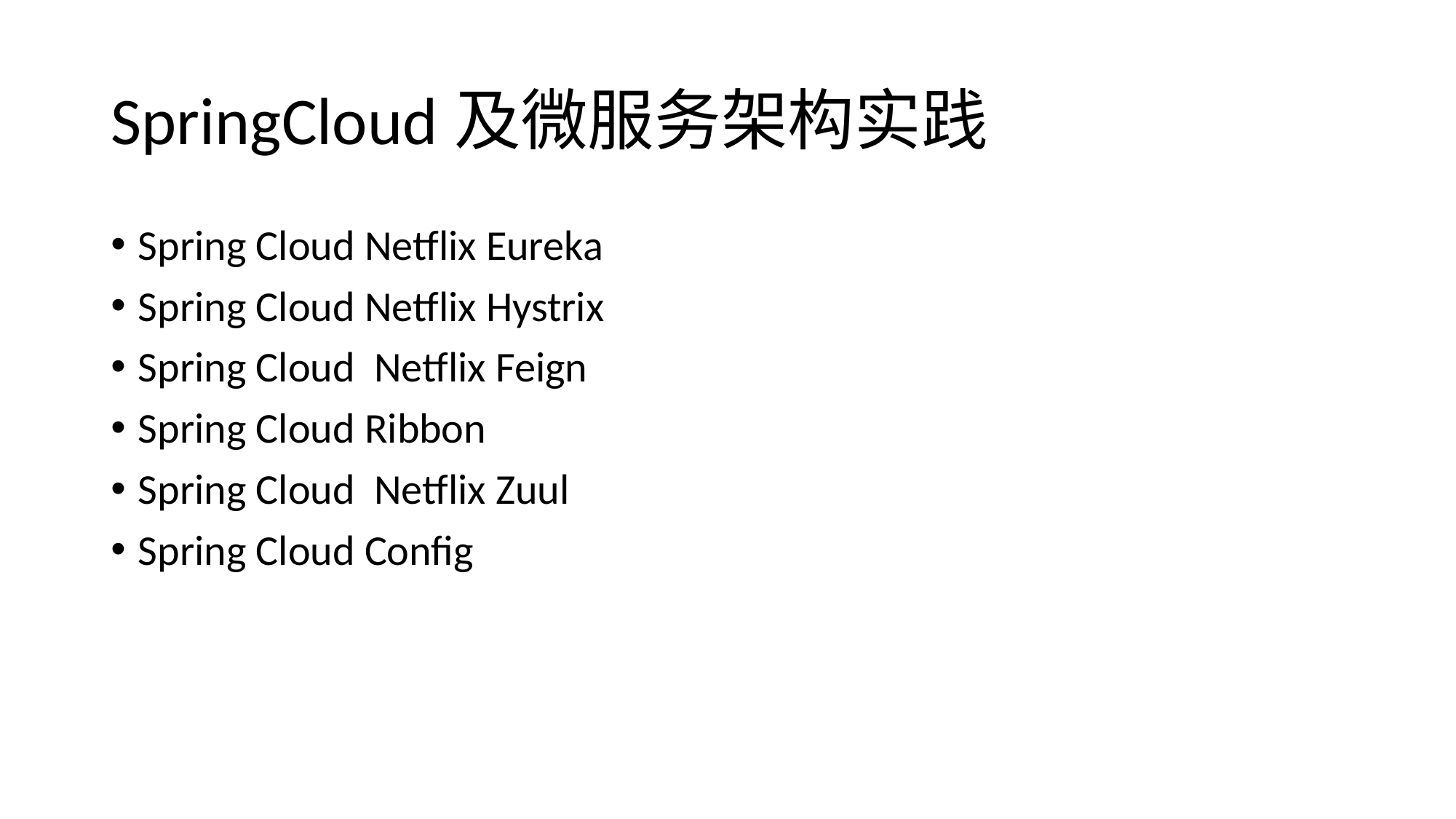

# SpringCloud及微服务架构实践
Spring Cloud Netflix Eureka
Spring Cloud Netflix Hystrix
Spring Cloud  Netflix Feign
Spring Cloud Ribbon
Spring Cloud  Netflix Zuul
Spring Cloud Config